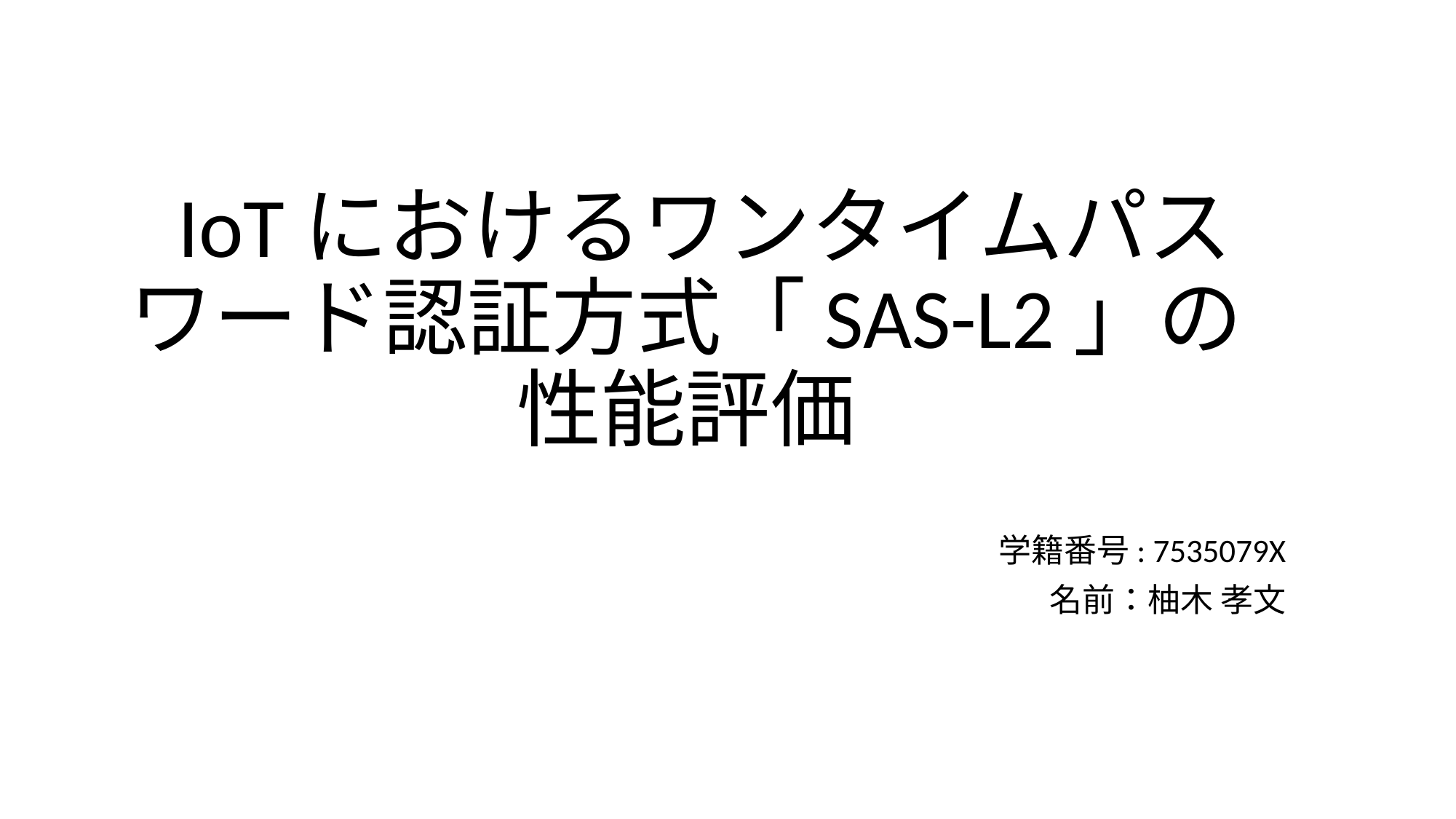

# ​IoTにおけるワンタイムパスワード認証方式「SAS-L2」の性能評価

学籍番号: 7535079X
名前：柚木 孝文